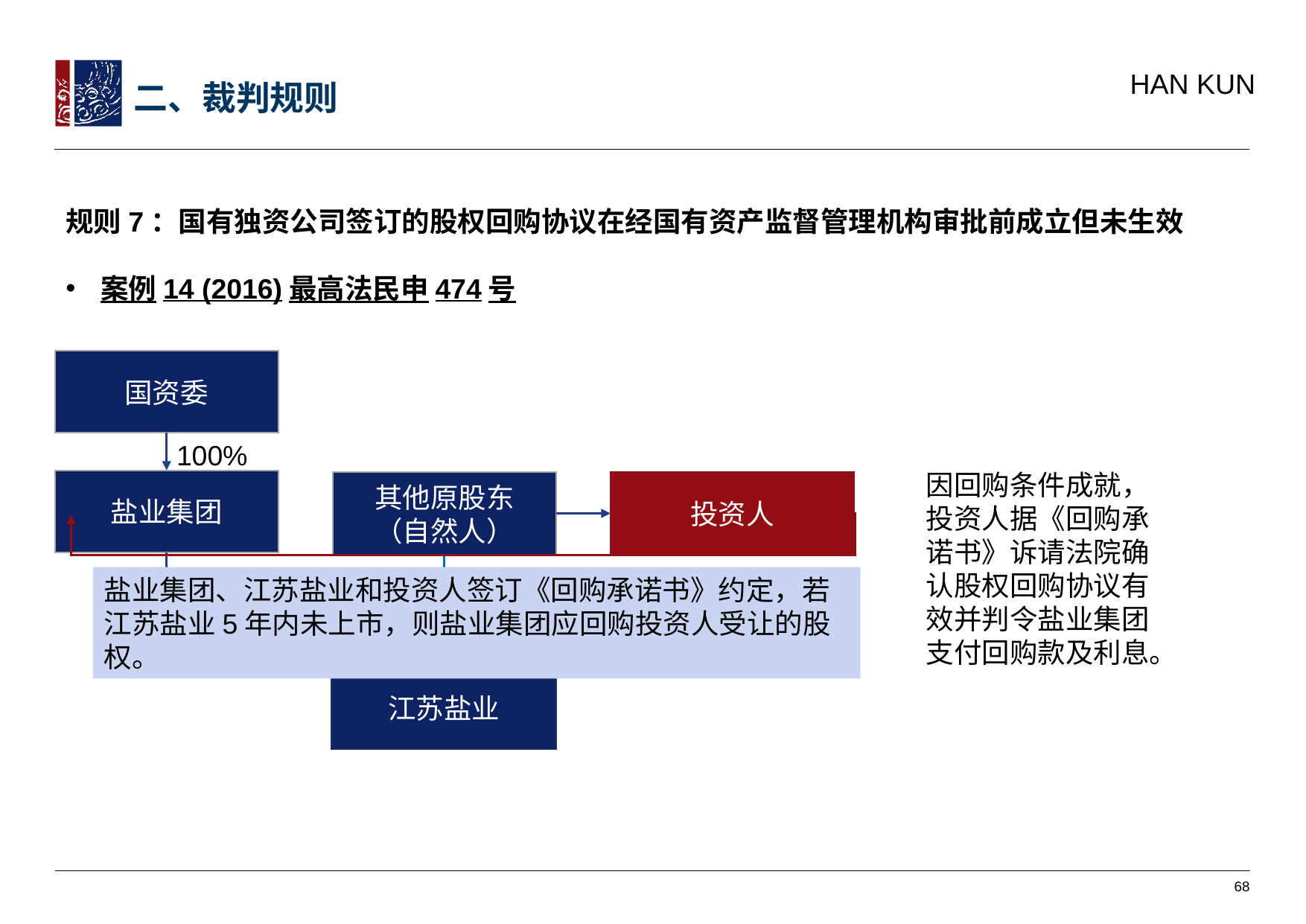

二、裁判规则

规则7：国有独资公司签订的股权回购协议在经国有资产监督管理机构审批前成立但未生效

案例14 (2016)最高法民申474号
国资委
100%
因回购条件成就，投资人据《回购承诺书》诉请法院确认股权回购协议有效并判令盐业集团支付回购款及利息。
盐业集团
投资人
其他原股东
（自然人）
盐业集团、江苏盐业和投资人签订《回购承诺书》约定，若江苏盐业5年内未上市，则盐业集团应回购投资人受让的股权。
江苏盐业